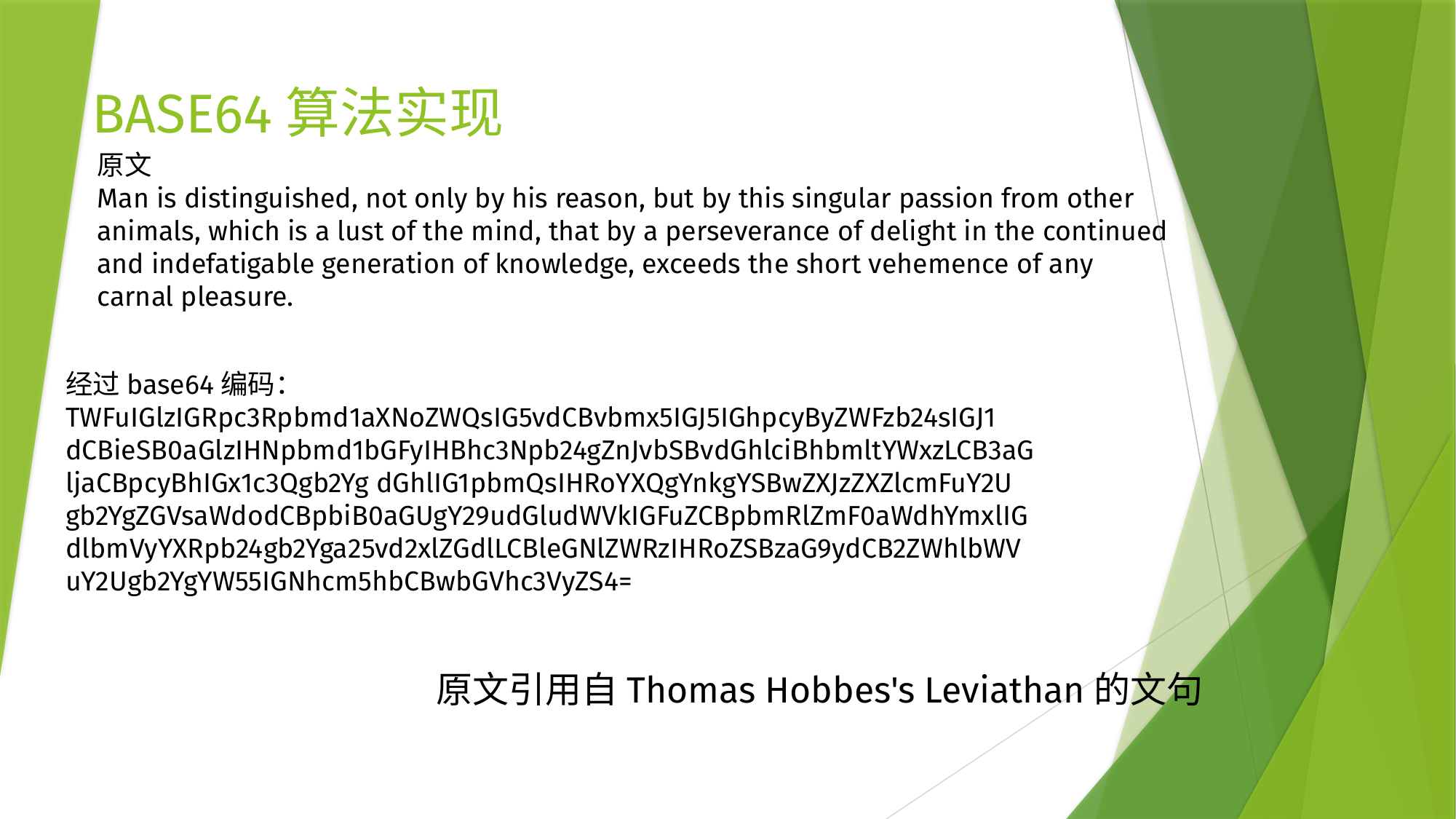

BASE64算法实现
原文
Man is distinguished, not only by his reason, but by this singular passion from other
animals, which is a lust of the mind, that by a perseverance of delight in the continued
and indefatigable generation of knowledge, exceeds the short vehemence of any
carnal pleasure.
经过base64编码：
TWFuIGlzIGRpc3Rpbmd1aXNoZWQsIG5vdCBvbmx5IGJ5IGhpcyByZWFzb24sIGJ1
dCBieSB0aGlzIHNpbmd1bGFyIHBhc3Npb24gZnJvbSBvdGhlciBhbmltYWxzLCB3aG
ljaCBpcyBhIGx1c3Qgb2Yg dGhlIG1pbmQsIHRoYXQgYnkgYSBwZXJzZXZlcmFuY2U
gb2YgZGVsaWdodCBpbiB0aGUgY29udGludWVkIGFuZCBpbmRlZmF0aWdhYmxlIG
dlbmVyYXRpb24gb2Yga25vd2xlZGdlLCBleGNlZWRzIHRoZSBzaG9ydCB2ZWhlbWV
uY2Ugb2YgYW55IGNhcm5hbCBwbGVhc3VyZS4=

原文引用自Thomas Hobbes's Leviathan的文句